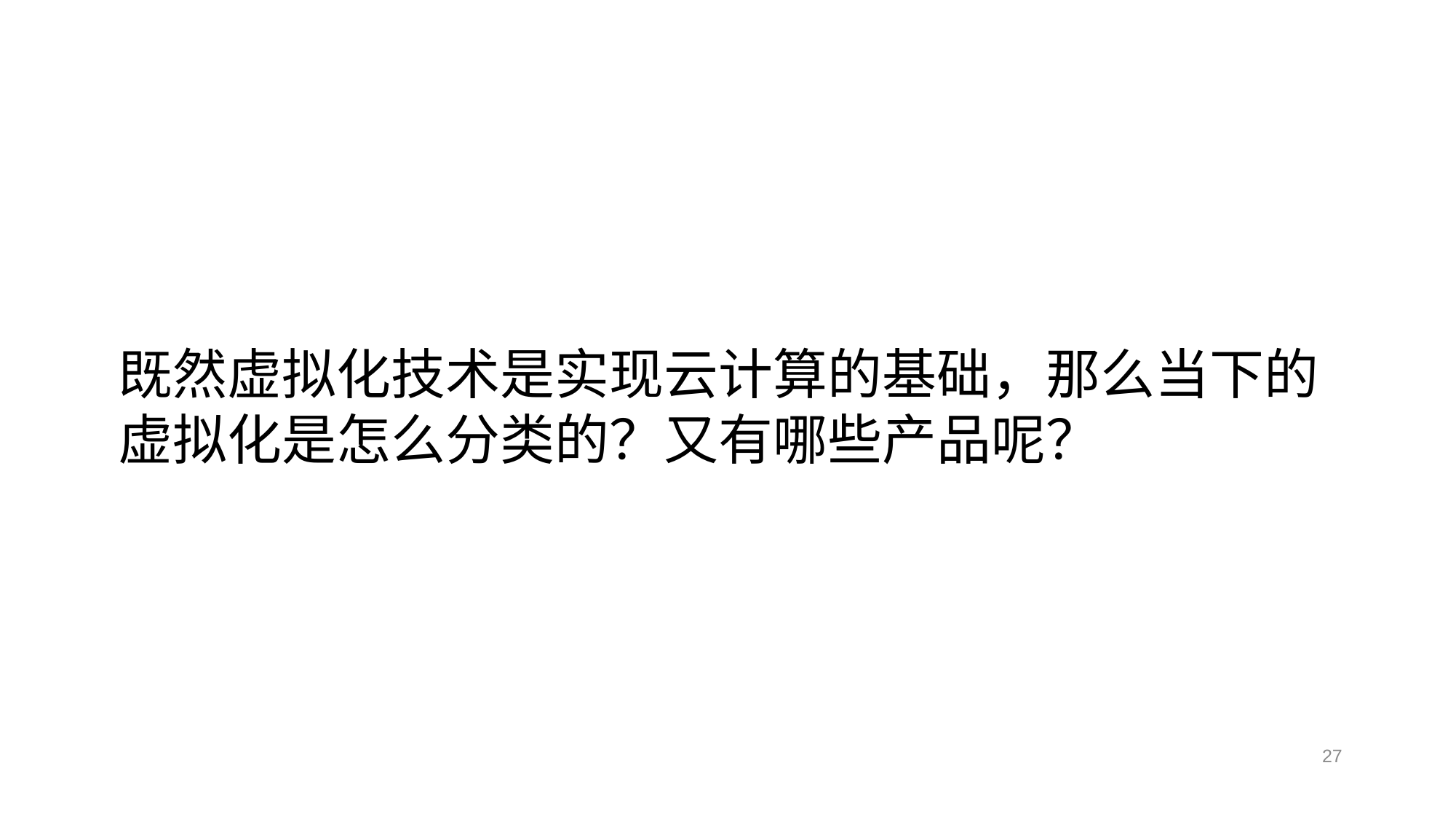

既然虚拟化技术是实现云计算的基础，那么当下的虚拟化是怎么分类的？又有哪些产品呢？
27